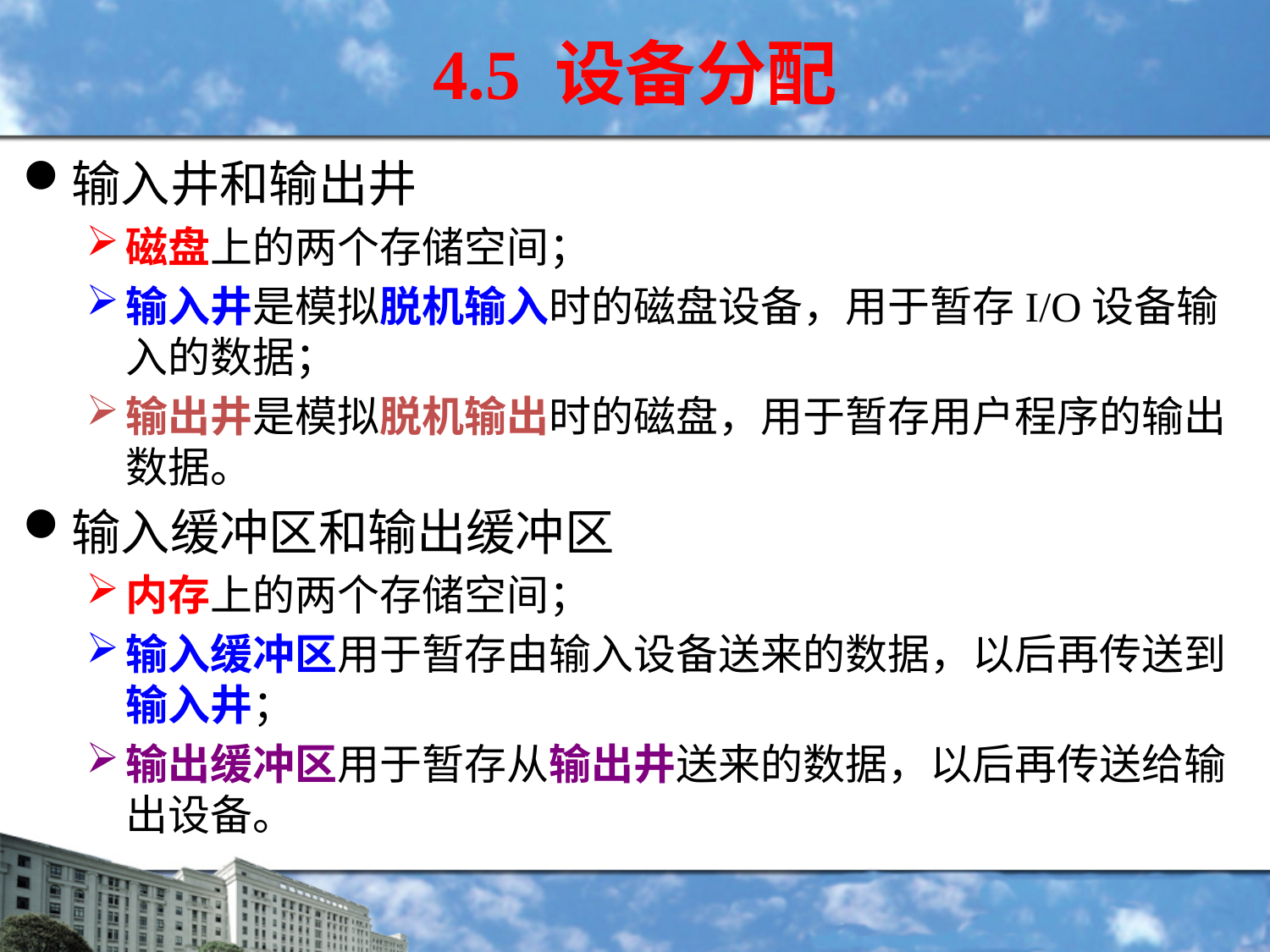

4.5 设备分配
输入井和输出井
磁盘上的两个存储空间；
输入井是模拟脱机输入时的磁盘设备，用于暂存I/O设备输入的数据；
输出井是模拟脱机输出时的磁盘，用于暂存用户程序的输出数据。
输入缓冲区和输出缓冲区
内存上的两个存储空间；
输入缓冲区用于暂存由输入设备送来的数据，以后再传送到输入井；
输出缓冲区用于暂存从输出井送来的数据，以后再传送给输出设备。